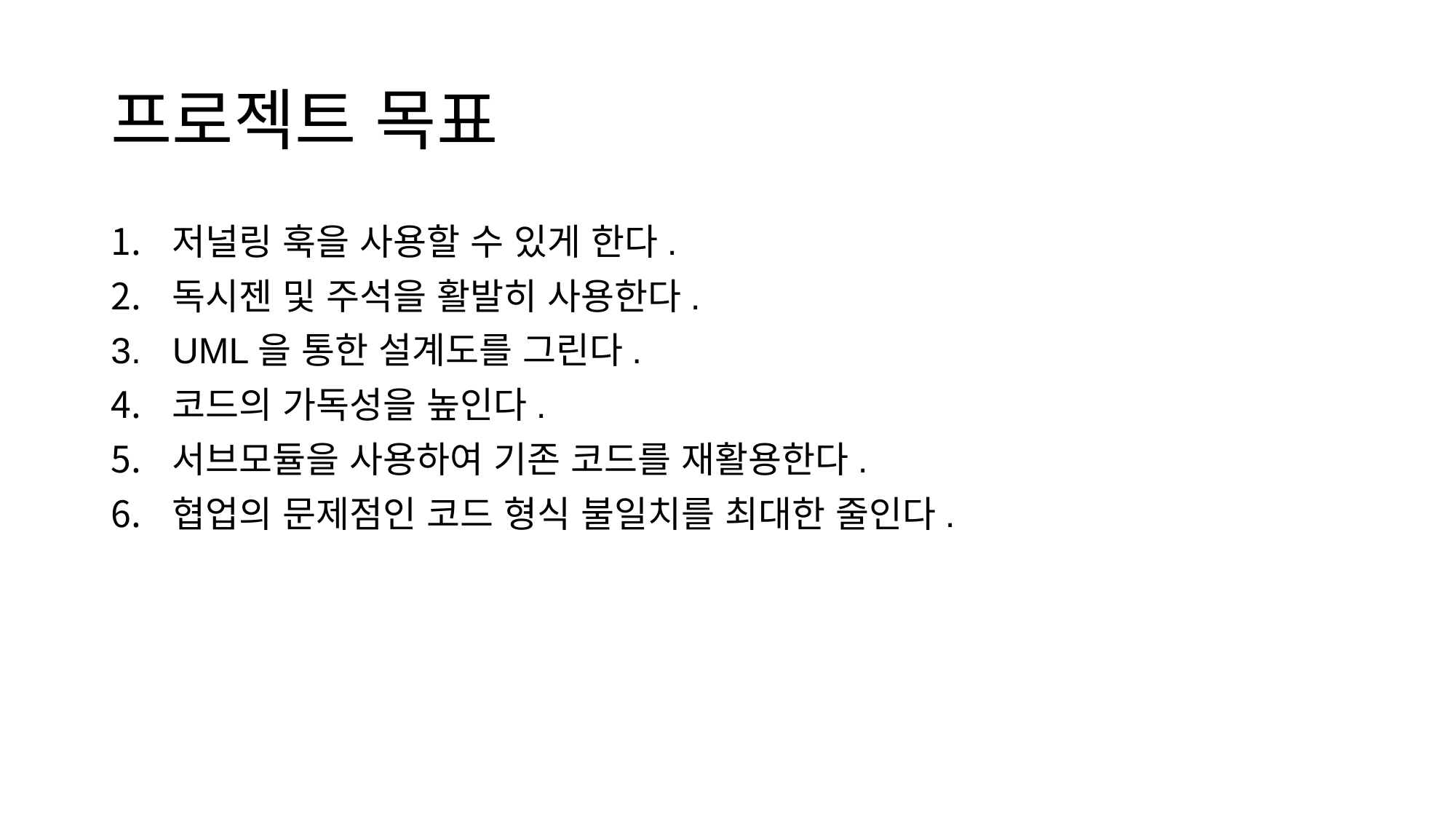

# 프로젝트 목표
저널링 훅을 사용할 수 있게 한다.
독시젠 및 주석을 활발히 사용한다.
UML을 통한 설계도를 그린다.
코드의 가독성을 높인다.
서브모듈을 사용하여 기존 코드를 재활용한다.
협업의 문제점인 코드 형식 불일치를 최대한 줄인다.